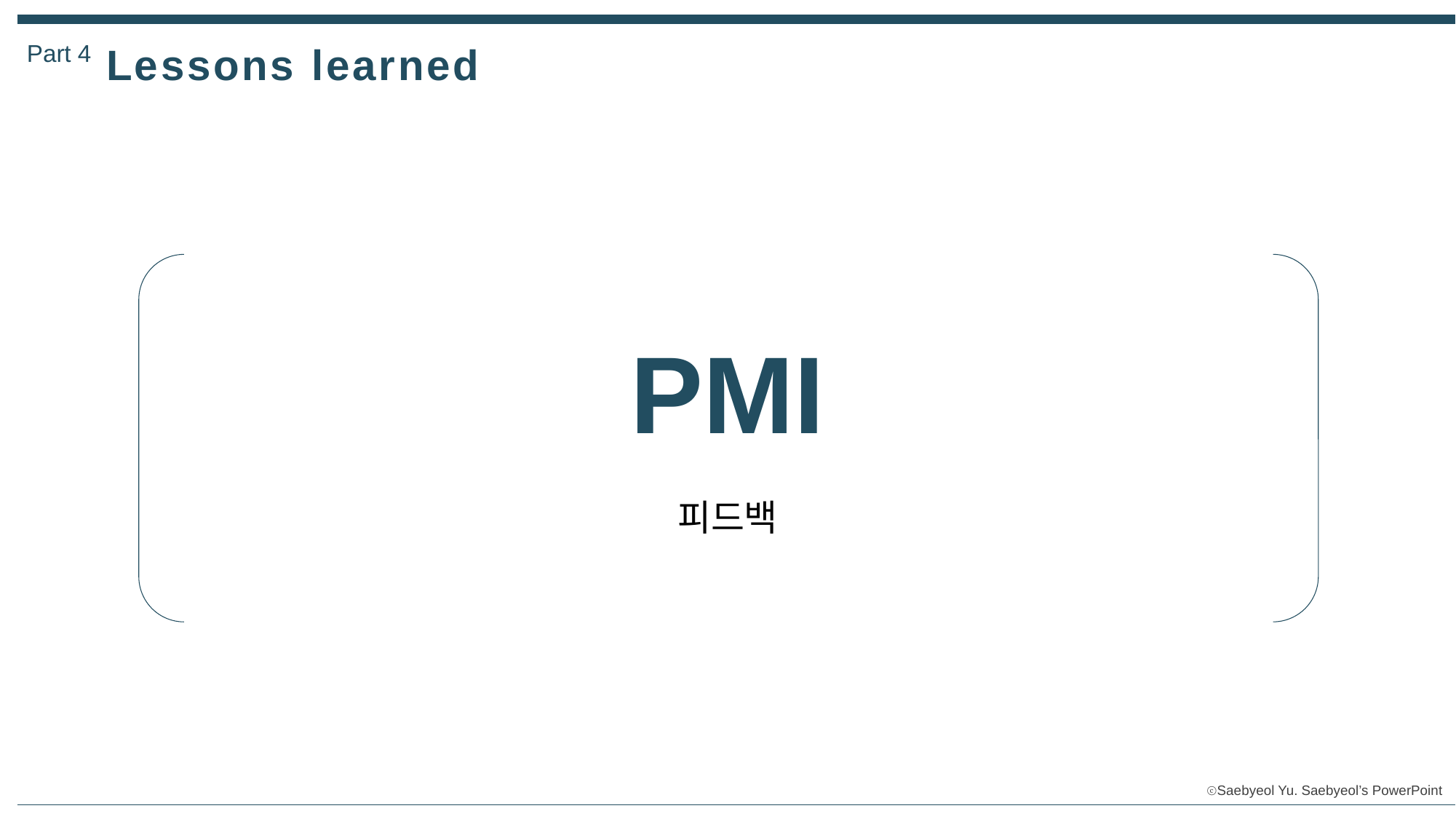

Part 4
L e s s o n s   l e a r n e d

PMI
피드백